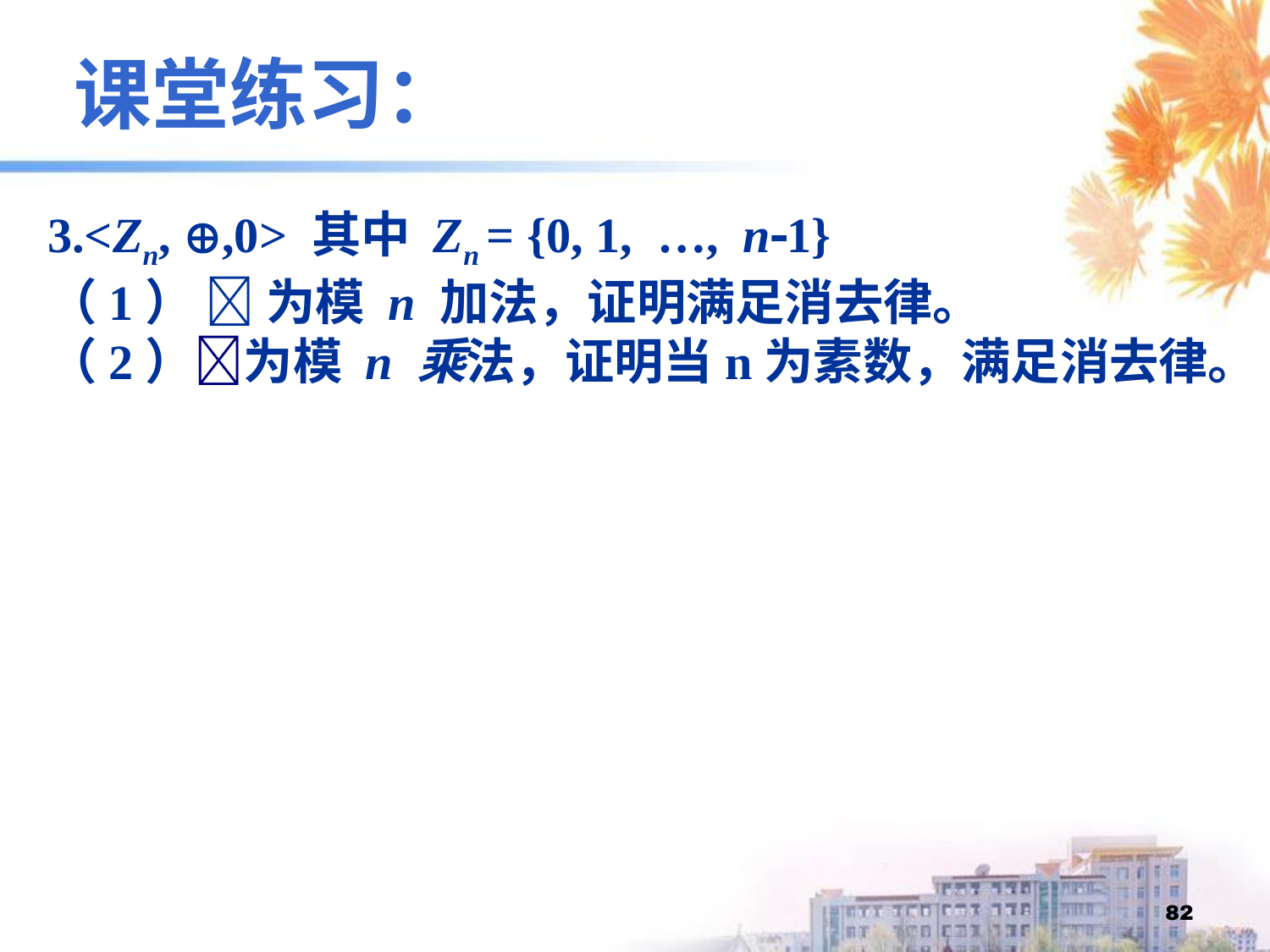

课堂练习：
3.<Zn, ⊕,0> 其中 Zn = {0, 1,  …,  n−1}
（1） ⊕ 为模 n 加法，证明满足消去律。
（2）⊗为模 n 乘法，证明当n为素数，满足消去律。
82